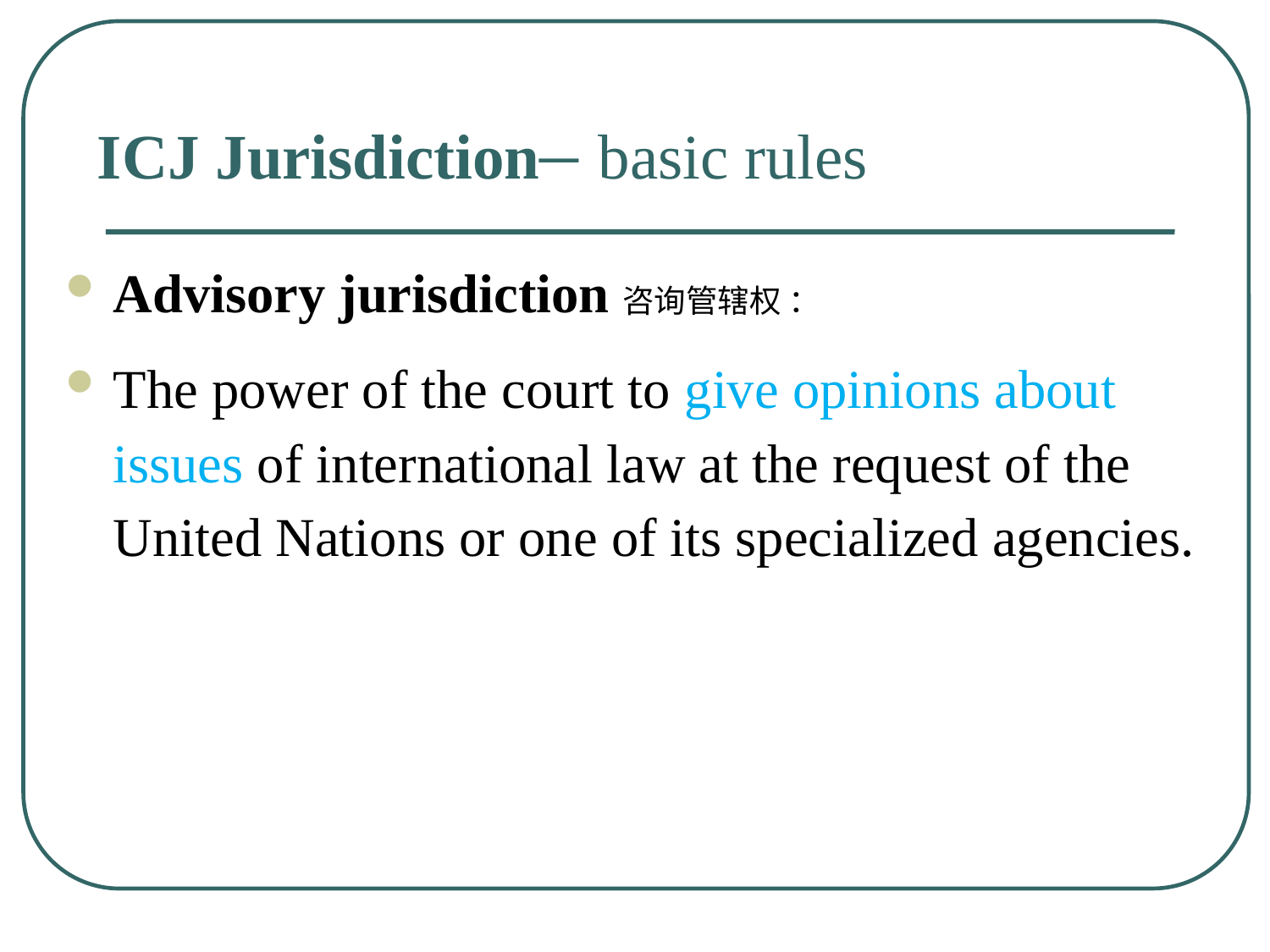

# ICJ Jurisdiction– basic rules
Advisory jurisdiction咨询管辖权 ：
The power of the court to give opinions about issues of international law at the request of the United Nations or one of its specialized agencies.